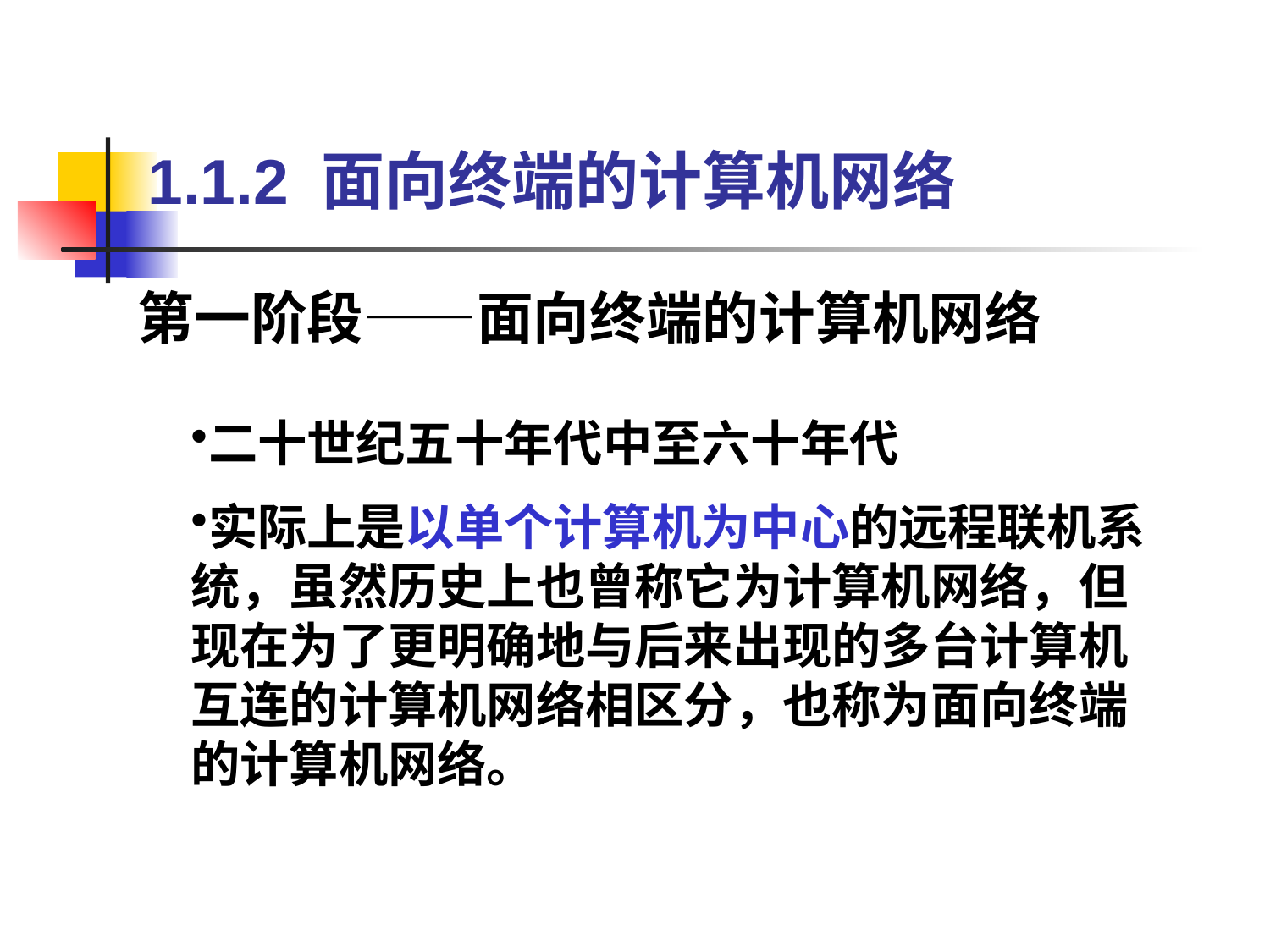

# 1.1.2 面向终端的计算机网络
第一阶段——面向终端的计算机网络
二十世纪五十年代中至六十年代
实际上是以单个计算机为中心的远程联机系统，虽然历史上也曾称它为计算机网络，但现在为了更明确地与后来出现的多台计算机互连的计算机网络相区分，也称为面向终端的计算机网络。